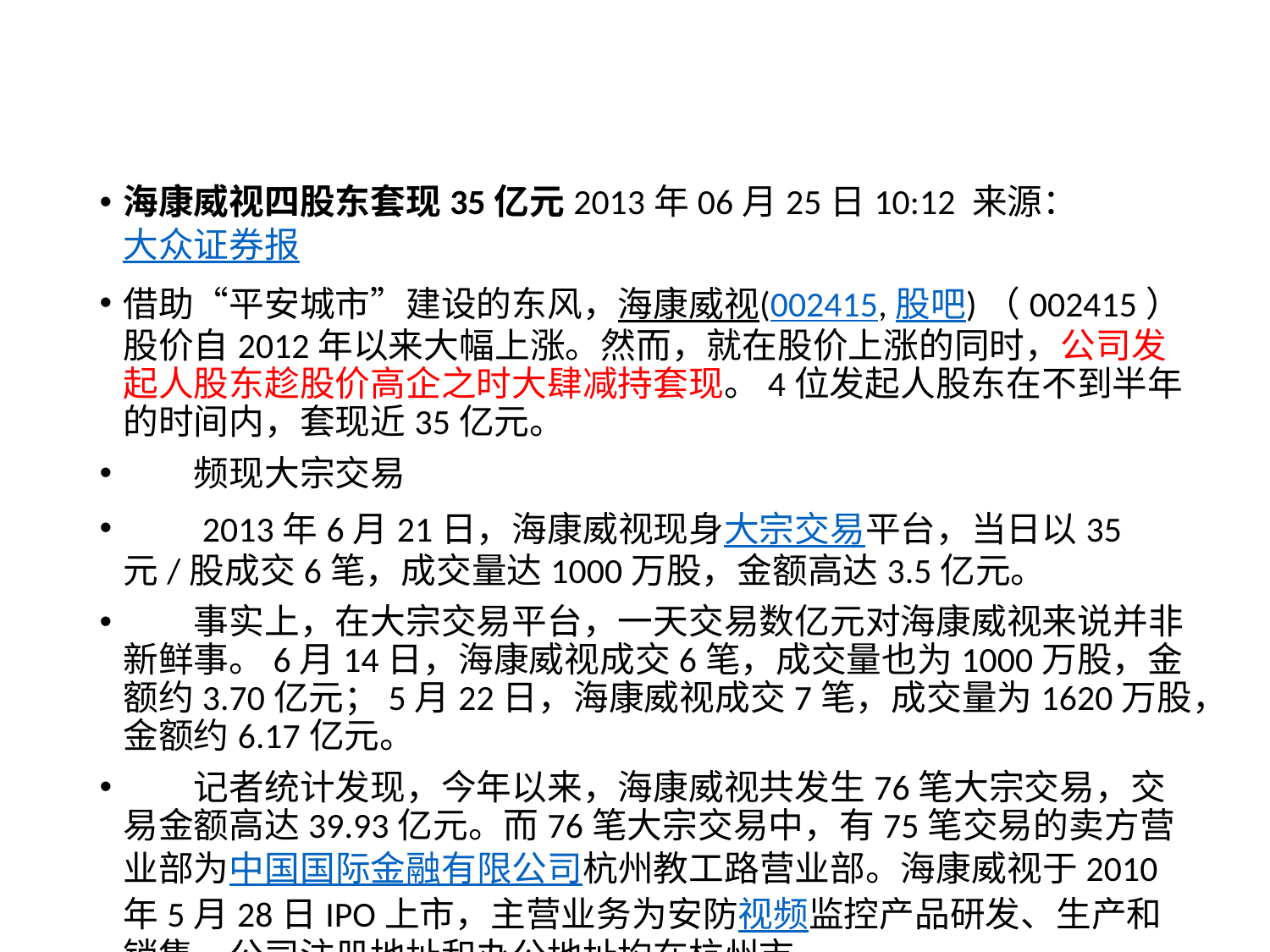

#
海康威视四股东套现35亿元2013年06月25日10:12 来源：大众证券报
借助“平安城市”建设的东风，海康威视(002415,股吧)（002415）股价自2012年以来大幅上涨。然而，就在股价上涨的同时，公司发起人股东趁股价高企之时大肆减持套现。4位发起人股东在不到半年的时间内，套现近35亿元。
　　频现大宗交易
　　2013年6月21日，海康威视现身大宗交易平台，当日以35元/股成交6笔，成交量达1000万股，金额高达3.5亿元。
　　事实上，在大宗交易平台，一天交易数亿元对海康威视来说并非新鲜事。6月14日，海康威视成交6笔，成交量也为1000万股，金额约3.70亿元；5月22日，海康威视成交7笔，成交量为1620万股，金额约6.17亿元。
　　记者统计发现，今年以来，海康威视共发生76笔大宗交易，交易金额高达39.93亿元。而76笔大宗交易中，有75笔交易的卖方营业部为中国国际金融有限公司杭州教工路营业部。海康威视于2010年5月28日IPO上市，主营业务为安防视频监控产品研发、生产和销售，公司注册地址和办公地址均在杭州市。